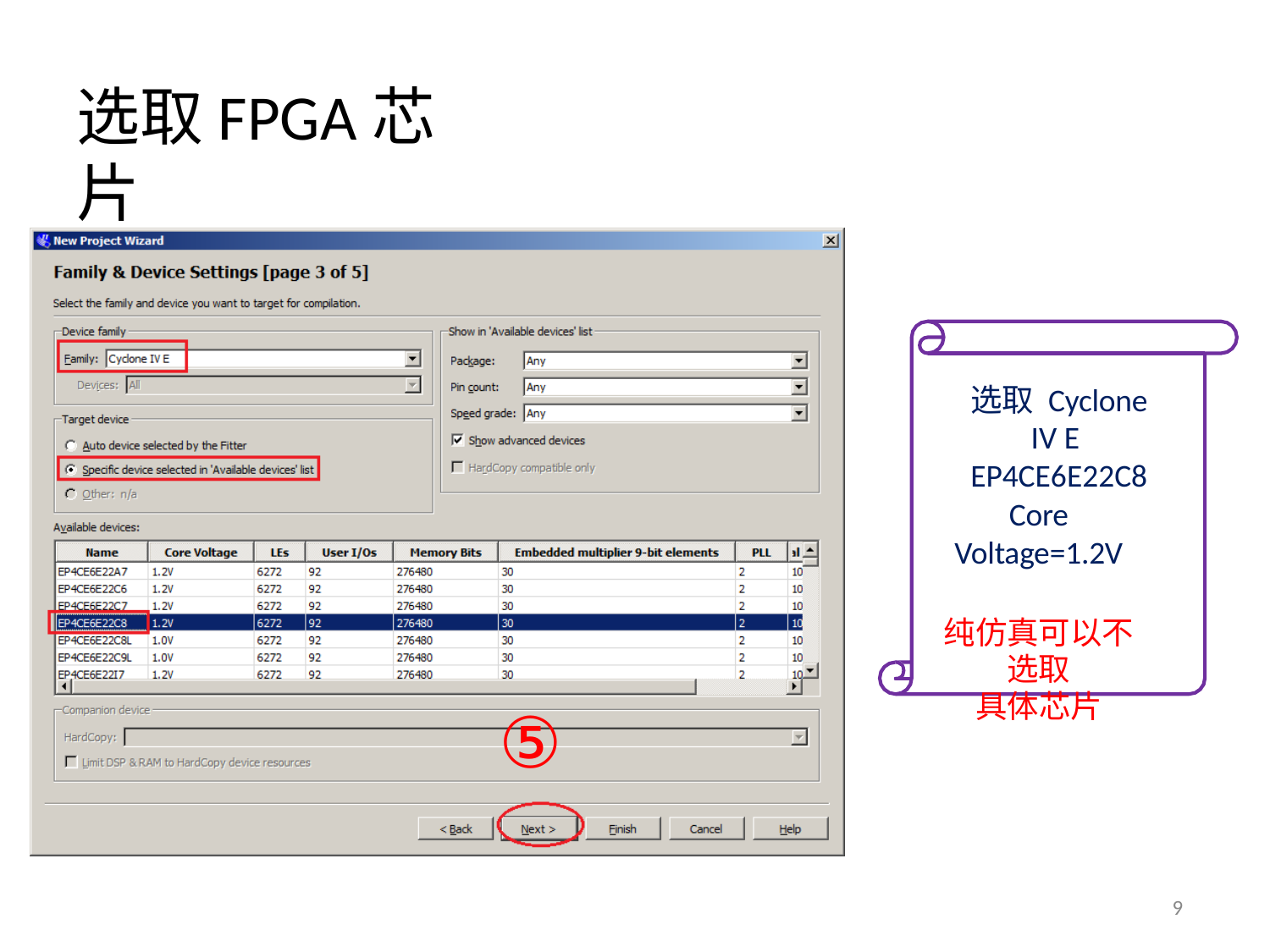

# 选取FPGA芯片

选取 Cyclone IV E  EP4CE6E22C8
Core Voltage=1.2V

纯仿真可以不选取
具体芯片

⑤
9